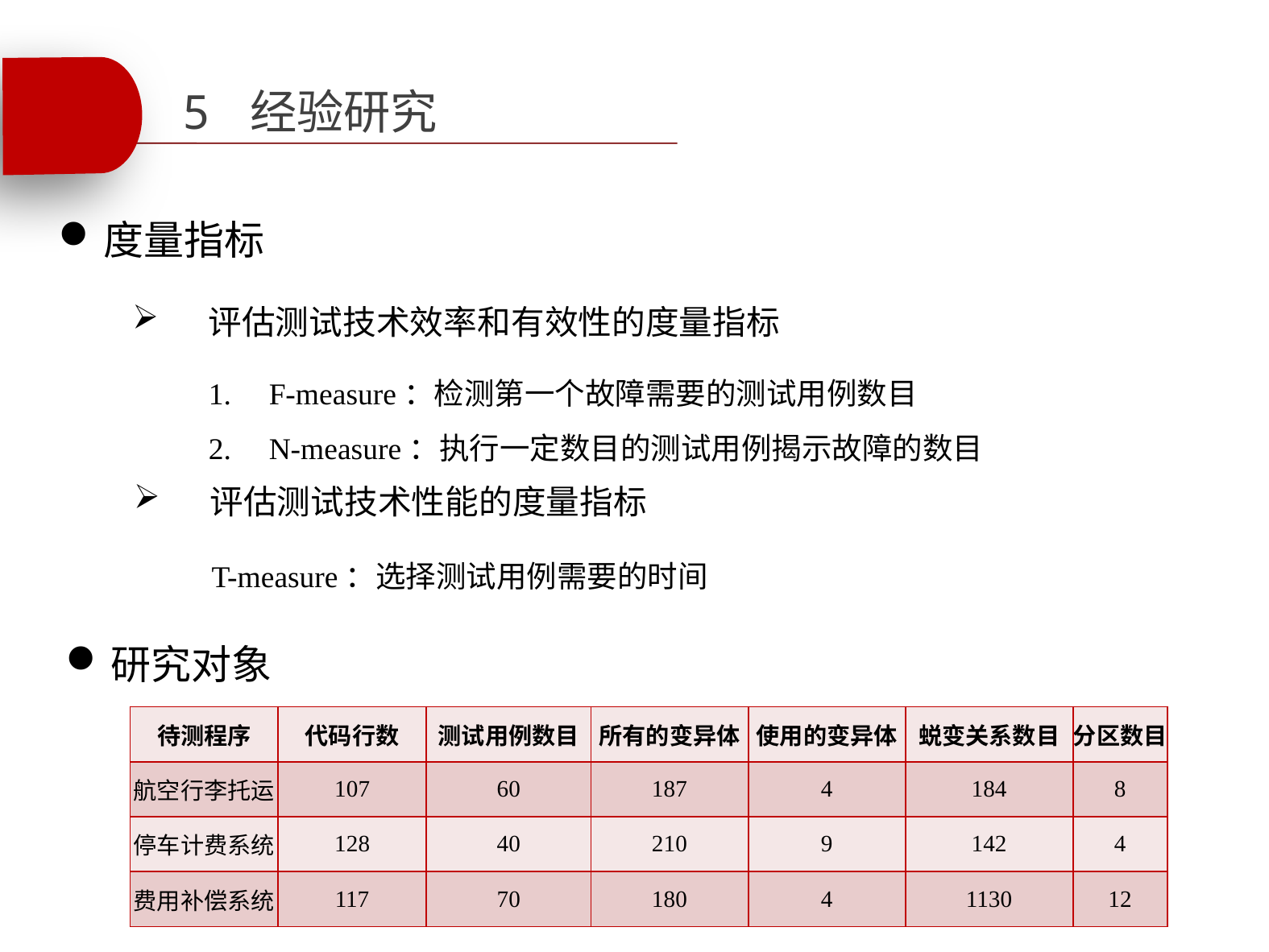

# 5 经验研究
度量指标
 评估测试技术效率和有效性的度量指标
F-measure：检测第一个故障需要的测试用例数目
N-measure：执行一定数目的测试用例揭示故障的数目
 评估测试技术性能的度量指标
T-measure：选择测试用例需要的时间
研究对象
| 待测程序 | 代码行数 | 测试用例数目 | 所有的变异体 | 使用的变异体 | 蜕变关系数目 | 分区数目 |
| --- | --- | --- | --- | --- | --- | --- |
| 航空行李托运 | 107 | 60 | 187 | 4 | 184 | 8 |
| 停车计费系统 | 128 | 40 | 210 | 9 | 142 | 4 |
| 费用补偿系统 | 117 | 70 | 180 | 4 | 1130 | 12 |